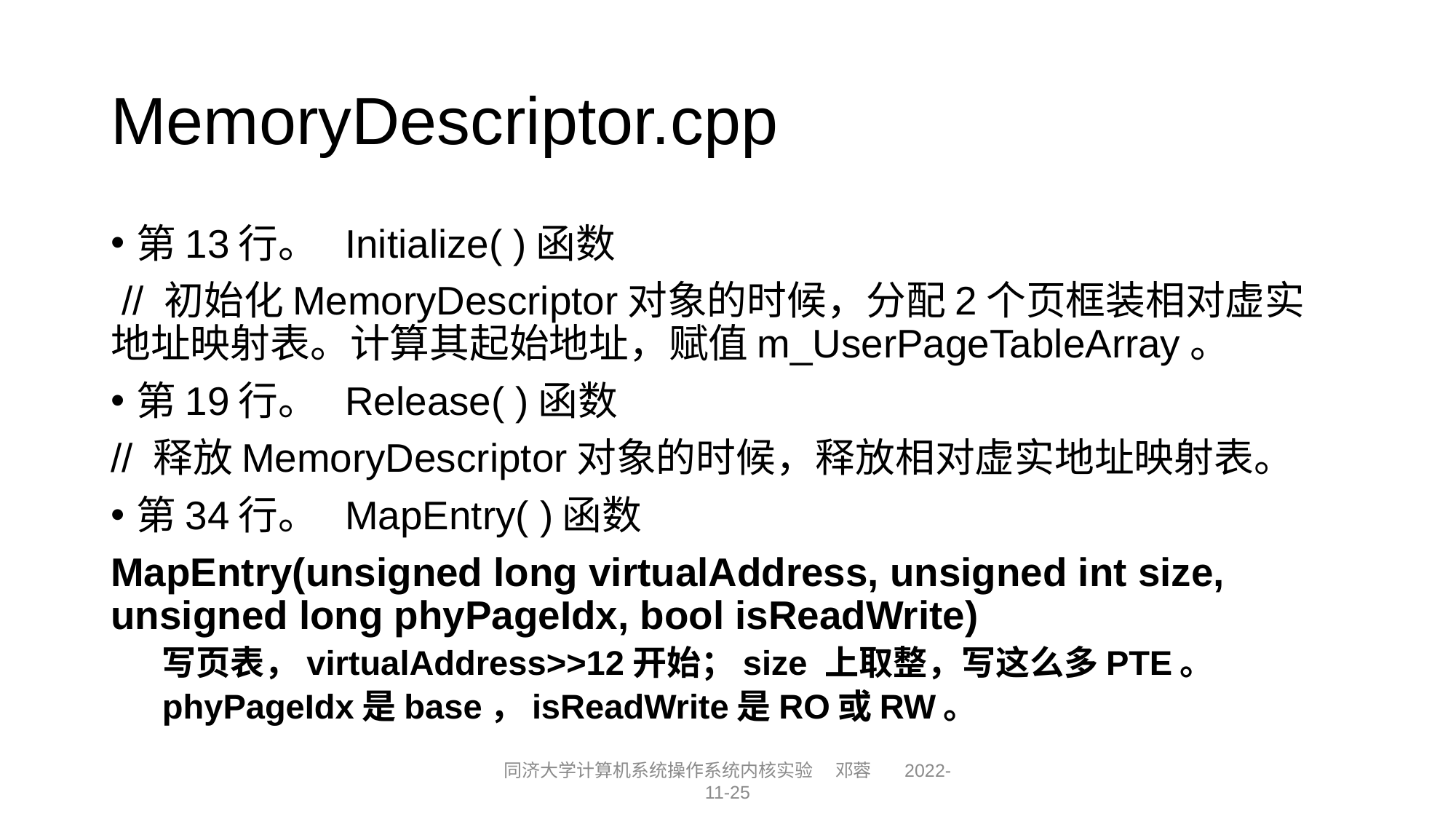

# MemoryDescriptor.cpp
第13行。  Initialize( )函数
 // 初始化MemoryDescriptor对象的时候，分配2个页框装相对虚实地址映射表。计算其起始地址，赋值m_UserPageTableArray。
第19行。  Release( )函数
// 释放MemoryDescriptor对象的时候，释放相对虚实地址映射表。
第34行。  MapEntry( )函数
MapEntry(unsigned long virtualAddress, unsigned int size, unsigned long phyPageIdx, bool isReadWrite)
写页表，virtualAddress>>12开始；size 上取整，写这么多PTE。
phyPageIdx是base，isReadWrite是RO或RW。
同济大学计算机系统操作系统内核实验    邓蓉     2022-11-25